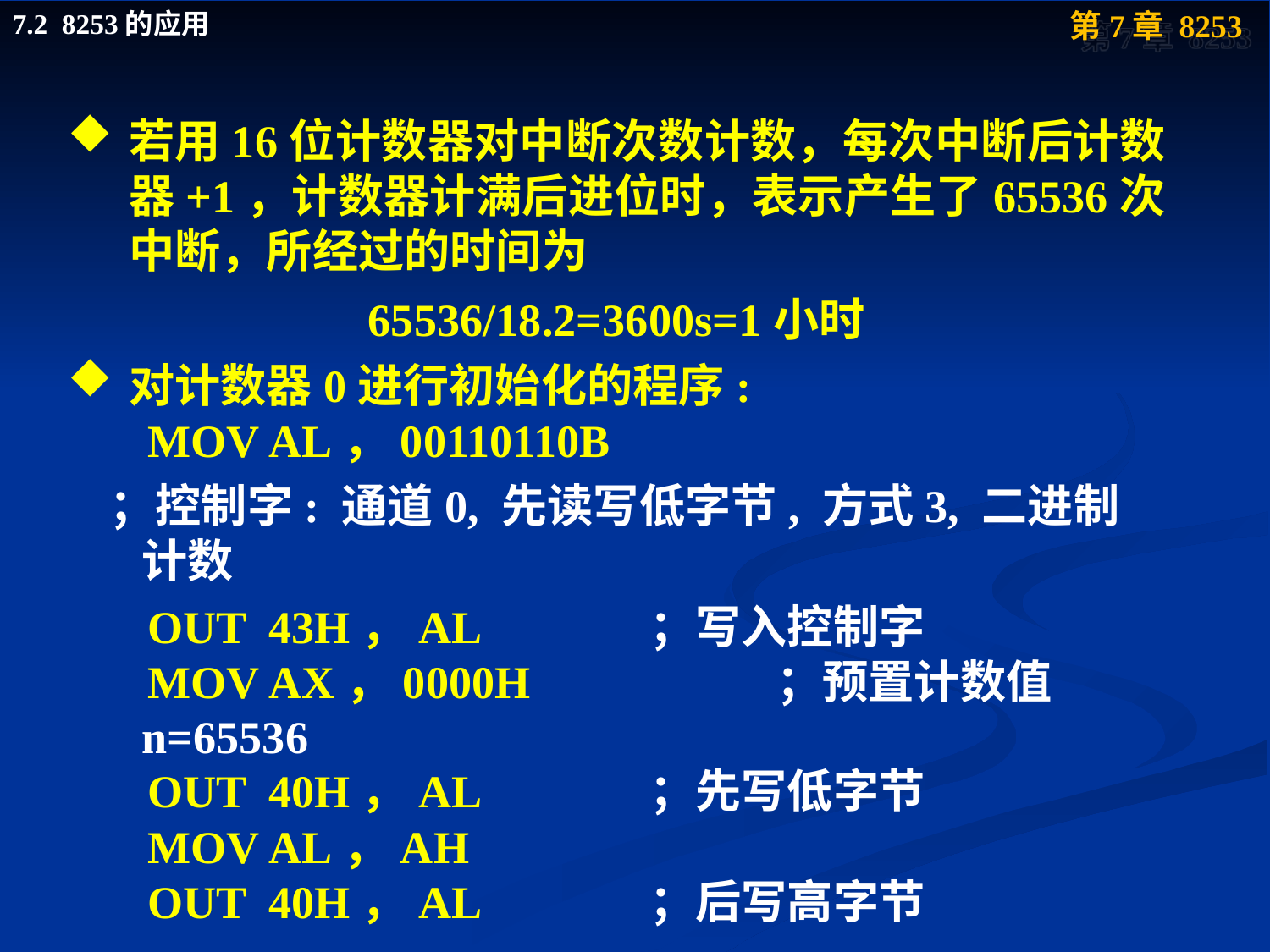

若用16位计数器对中断次数计数，每次中断后计数器+1，计数器计满后进位时，表示产生了65536次中断，所经过的时间为
65536/18.2=3600s=1小时
对计数器0进行初始化的程序:
       MOV	AL，00110110B
   ；控制字: 通道0, 先读写低字节, 方式3, 二进制计数
       OUT	43H，AL		；写入控制字
       MOV	AX，0000H		；预置计数值n=65536
       OUT	40H，AL		；先写低字节
       MOV	AL，AH
       OUT	40H，AL		；后写高字节